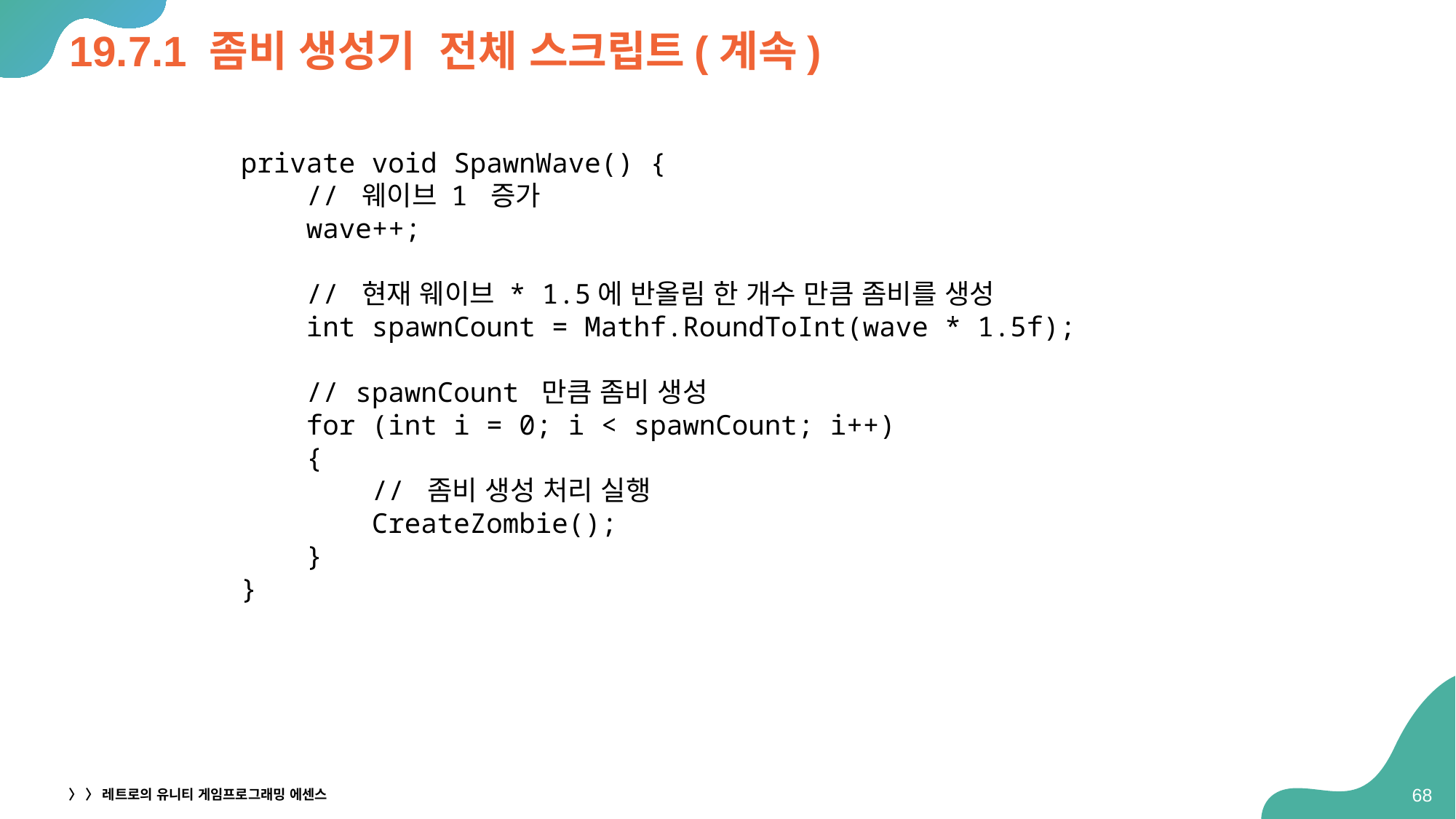

# 19.7.1 좀비 생성기  전체 스크립트(계속)
 private void SpawnWave() {
     // 웨이브 1 증가
     wave++;

     // 현재 웨이브 * 1.5에 반올림 한 개수 만큼 좀비를 생성
     int spawnCount = Mathf.RoundToInt(wave * 1.5f);

     // spawnCount 만큼 좀비 생성
     for (int i = 0; i < spawnCount; i++)
     {
         // 좀비 생성 처리 실행
         CreateZombie();
     }
 }
68